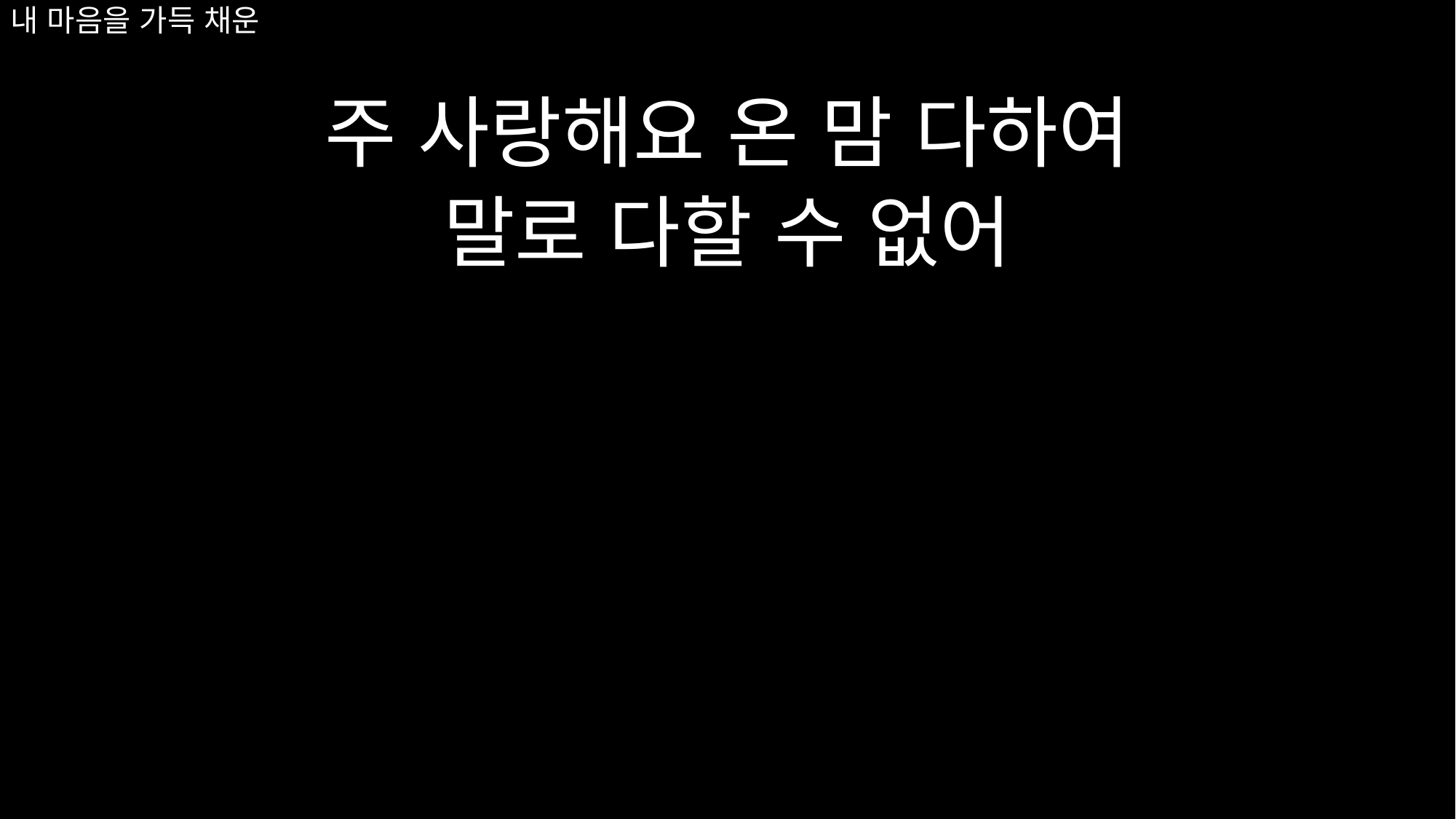

# 내 마음을 가득 채운
주 사랑해요 온 맘 다하여
말로 다할 수 없어